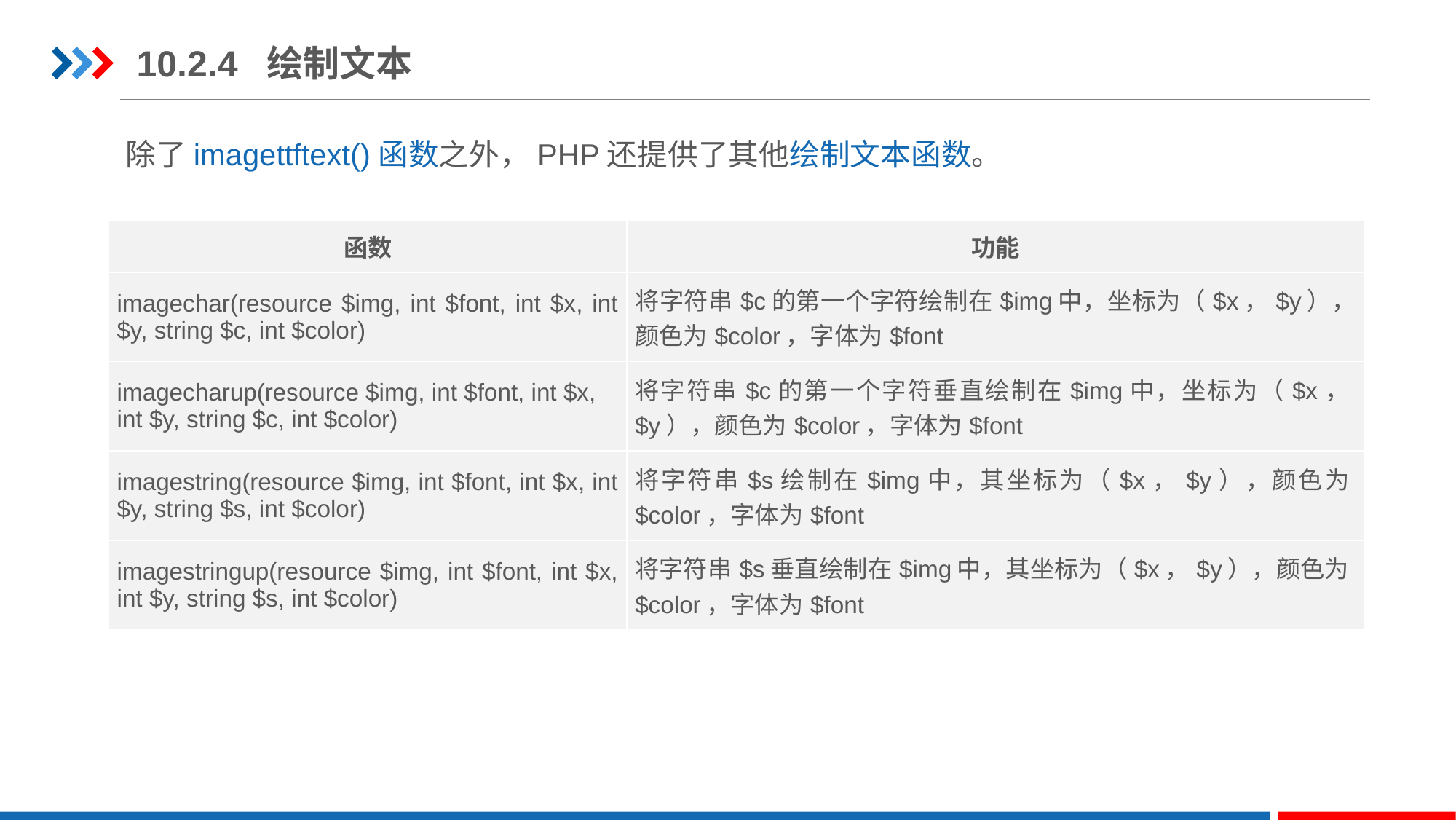

10.2.4  绘制文本
除了imagettftext()函数之外，PHP还提供了其他绘制文本函数。
| 函数 | 功能 |
| --- | --- |
| imagechar(resource $img, int $font, int $x, int $y, string $c, int $color) | 将字符串$c的第一个字符绘制在$img中，坐标为（$x，$y），颜色为$color，字体为$font |
| imagecharup(resource $img, int $font, int $x, int $y, string $c, int $color) | 将字符串$c的第一个字符垂直绘制在$img中，坐标为（$x，$y），颜色为$color，字体为$font |
| imagestring(resource $img, int $font, int $x, int $y, string $s, int $color) | 将字符串$s绘制在$img中，其坐标为（$x，$y），颜色为$color，字体为$font |
| imagestringup(resource $img, int $font, int $x, int $y, string $s, int $color) | 将字符串$s垂直绘制在$img中，其坐标为（$x，$y），颜色为$color，字体为$font |